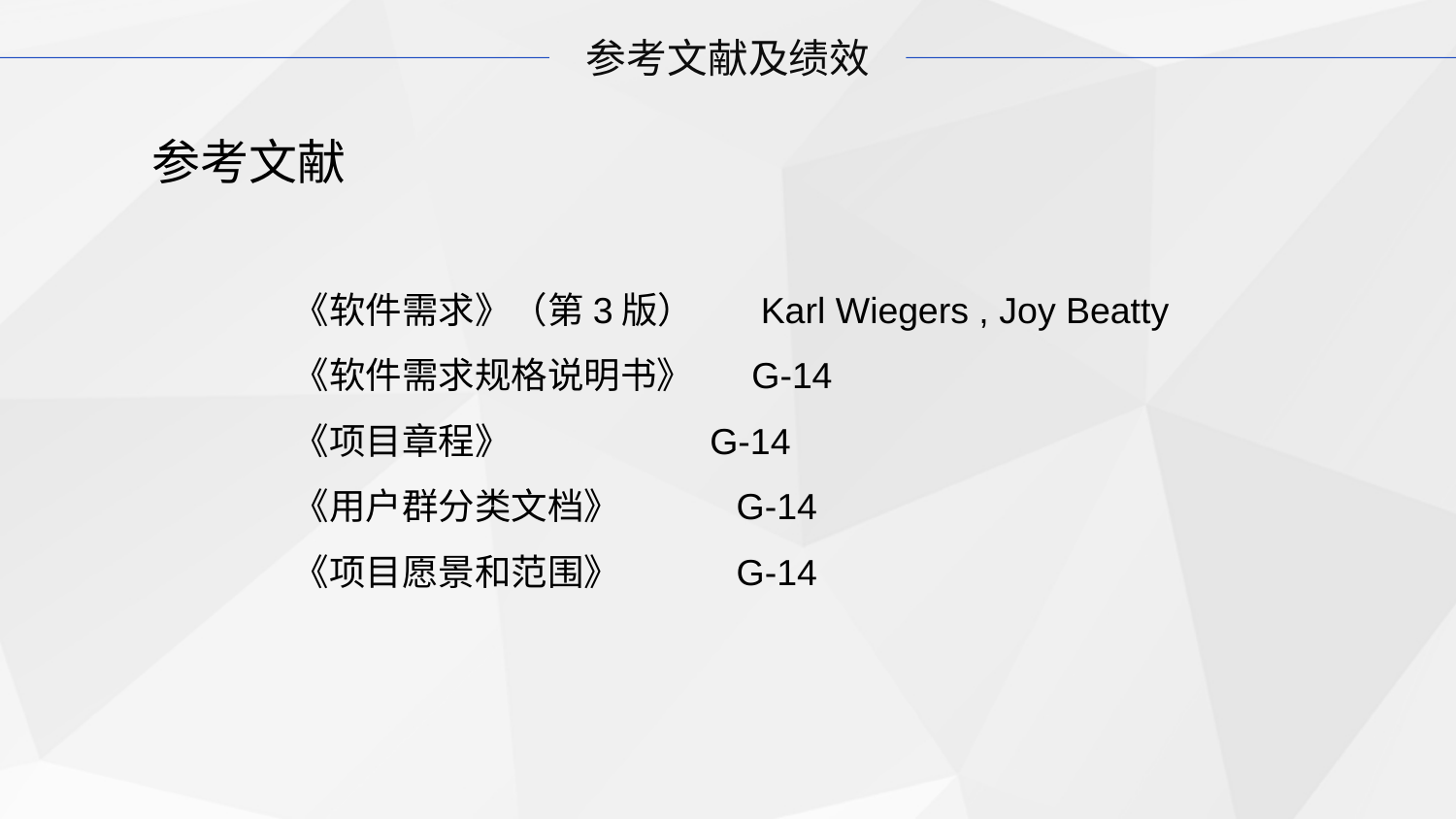

参考文献及绩效

参考文献
《软件需求》（第3版）       Karl Wiegers , Joy Beatty
《软件需求规格说明书》      G-14
《项目章程》                       G-14
《用户群分类文档》             G-14
《项目愿景和范围》             G-14